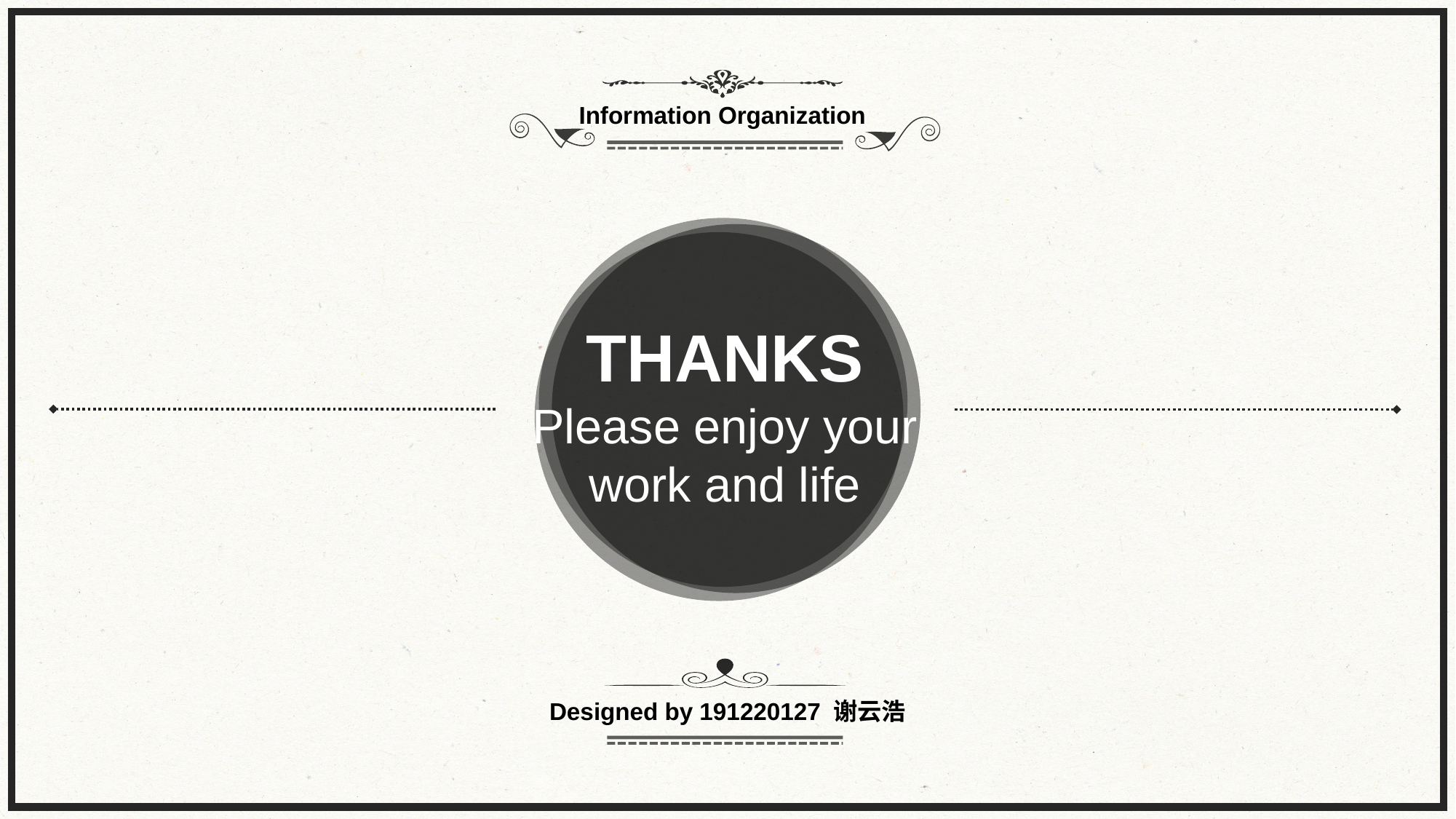

Information Organization

THANKS
Please enjoy your
work and life

Designed by 191220127 谢云浩